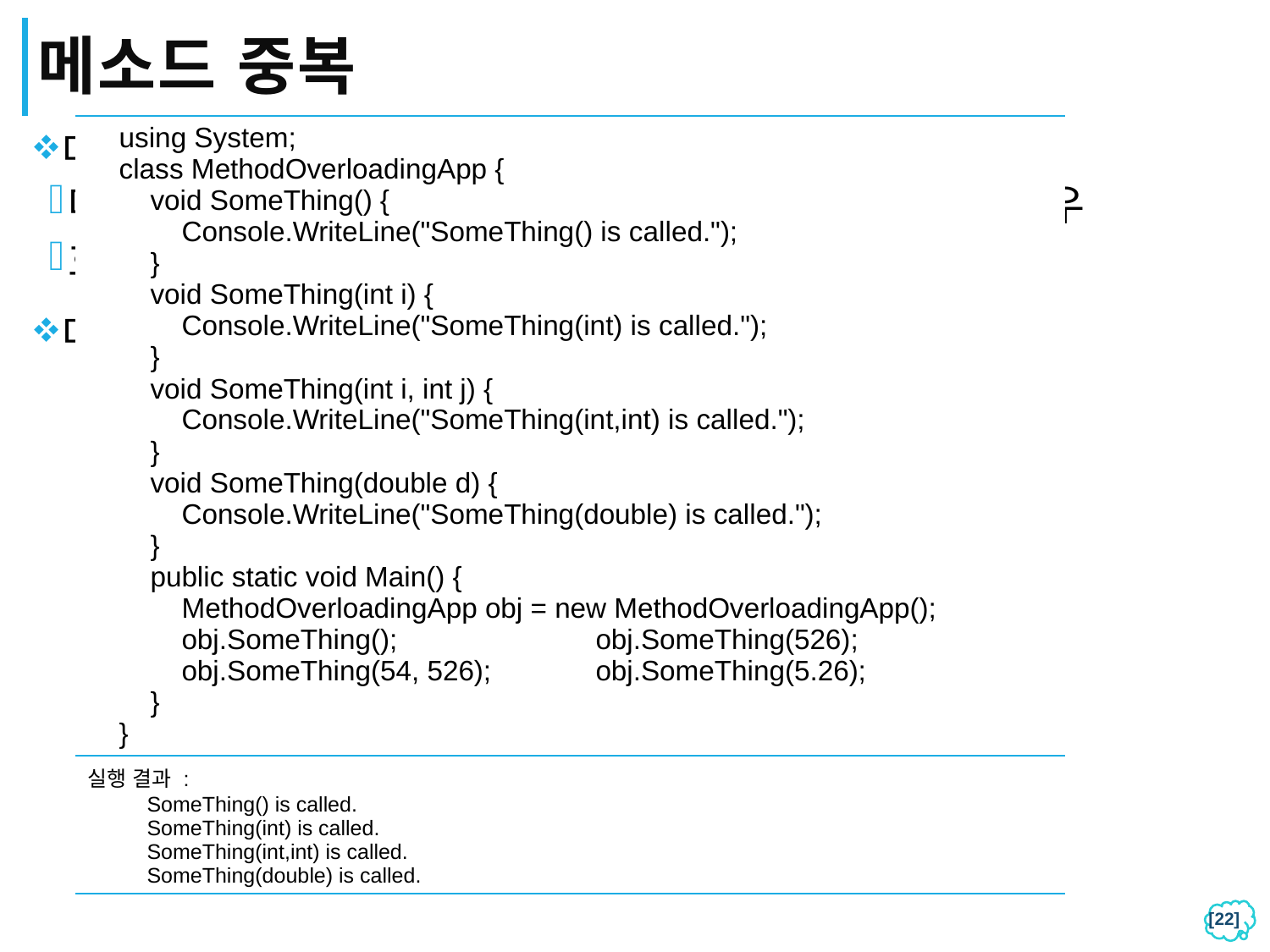

# 메소드 중복
| using System; class MethodOverloadingApp { void SomeThing() { Console.WriteLine("SomeThing() is called."); } void SomeThing(int i) { Console.WriteLine("SomeThing(int) is called."); } void SomeThing(int i, int j) { Console.WriteLine("SomeThing(int,int) is called."); } void SomeThing(double d) { Console.WriteLine("SomeThing(double) is called."); } public static void Main() { MethodOverloadingApp obj = new MethodOverloadingApp(); obj.SomeThing(); obj.SomeThing(526); obj.SomeThing(54, 526); obj.SomeThing(5.26); } } |
| --- |
| 실행 결과 : SomeThing() is called. SomeThing(int) is called. SomeThing(int,int) is called. SomeThing(double) is called. |
메소드 중복(method overloading)
메소드의 이름은 같은데 매개변수의 개수와 형이 다른 경우
호출시 컴파일러에 의해 메소드 구별
메소드 중복 예
[22]